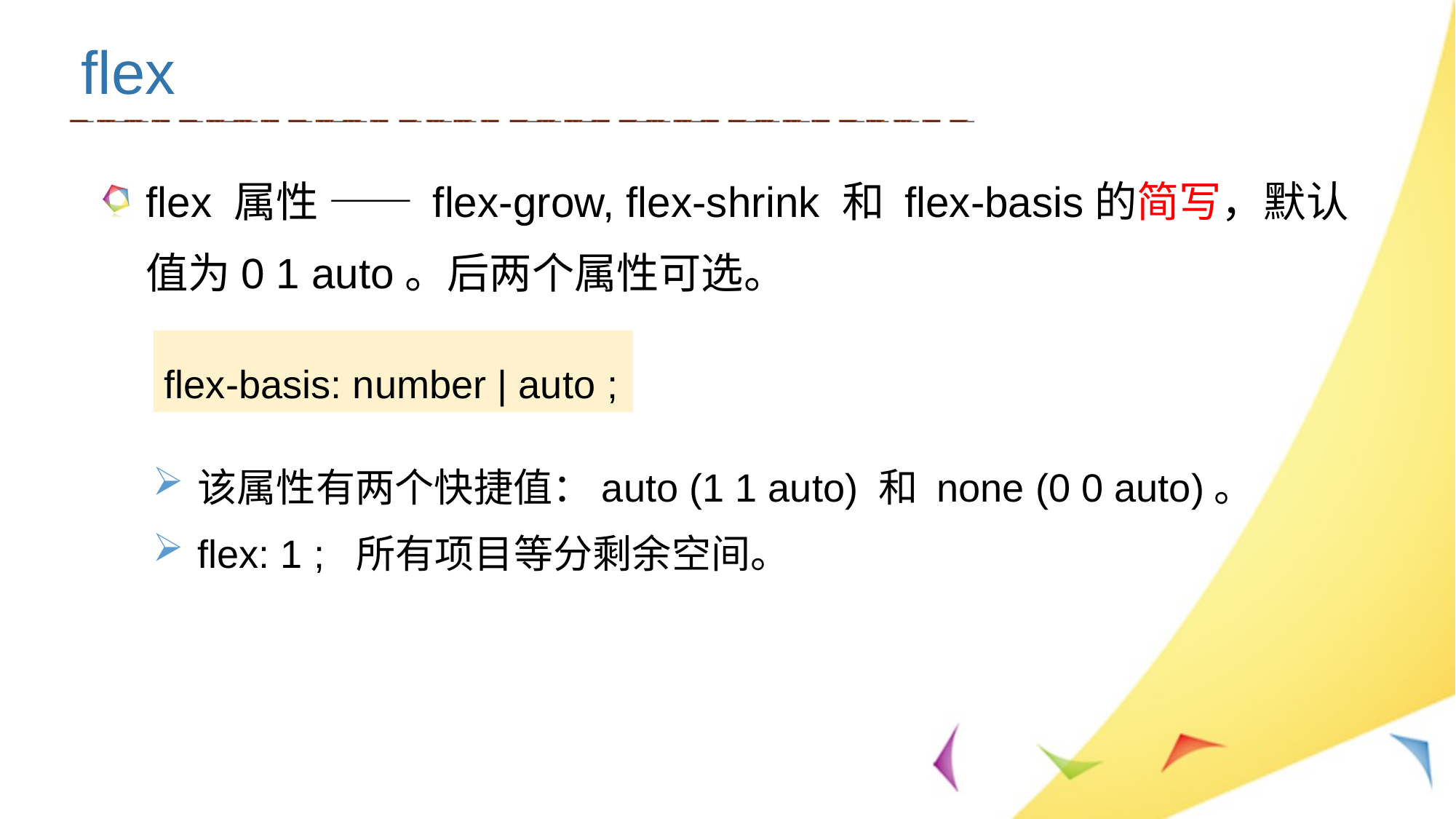

flex
flex 属性 —— flex-grow, flex-shrink 和 flex-basis的简写，默认值为0 1 auto。后两个属性可选。

该属性有两个快捷值：auto (1 1 auto) 和 none (0 0 auto)。
flex: 1 ;  所有项目等分剩余空间。
flex-basis: number | auto ;